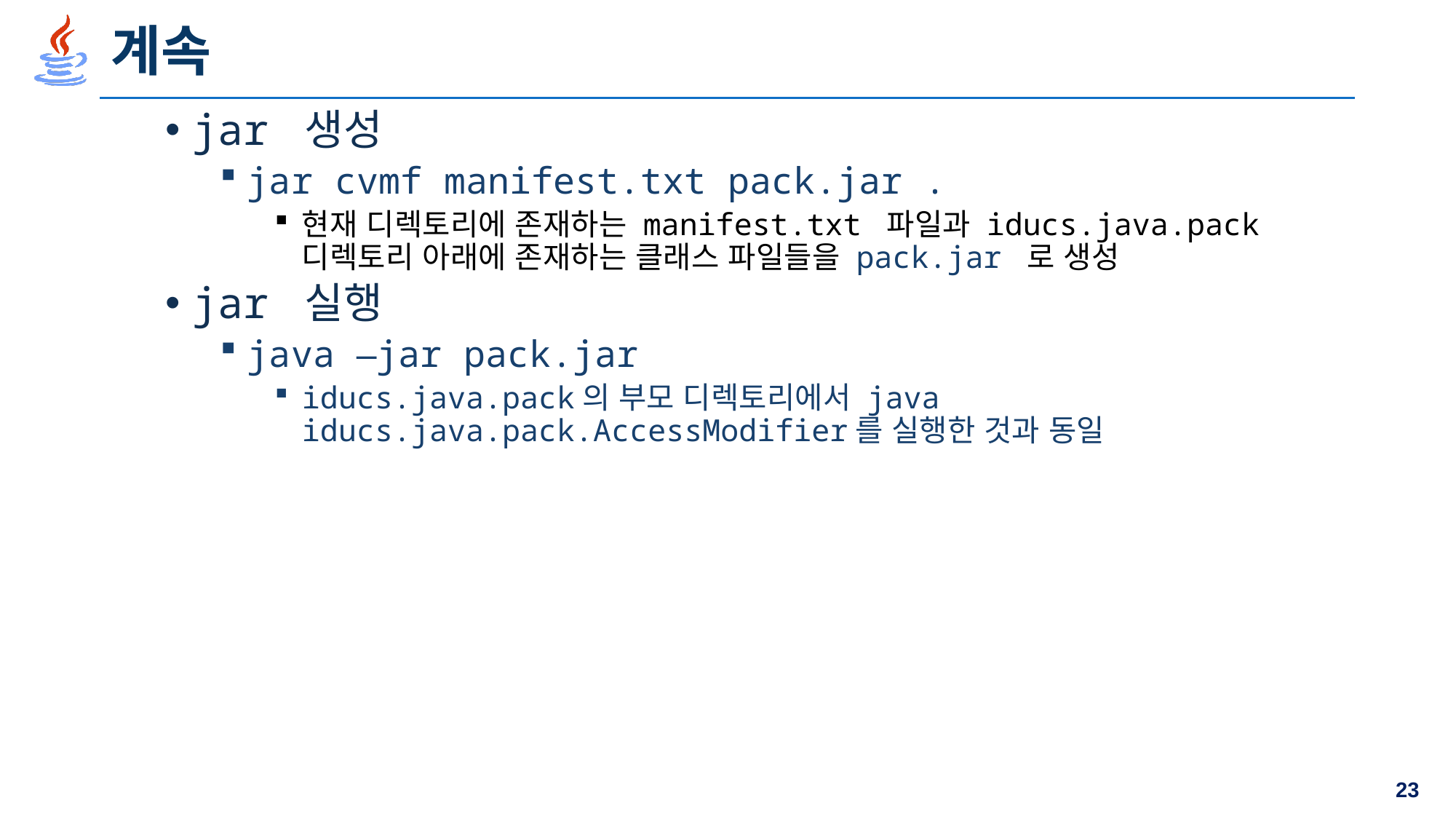

# 계속
jar 생성
jar cvmf manifest.txt pack.jar .
현재 디렉토리에 존재하는 manifest.txt 파일과 iducs.java.pack 디렉토리 아래에 존재하는 클래스 파일들을 pack.jar 로 생성
jar 실행
java –jar pack.jar
iducs.java.pack의 부모 디렉토리에서 java iducs.java.pack.AccessModifier를 실행한 것과 동일
23